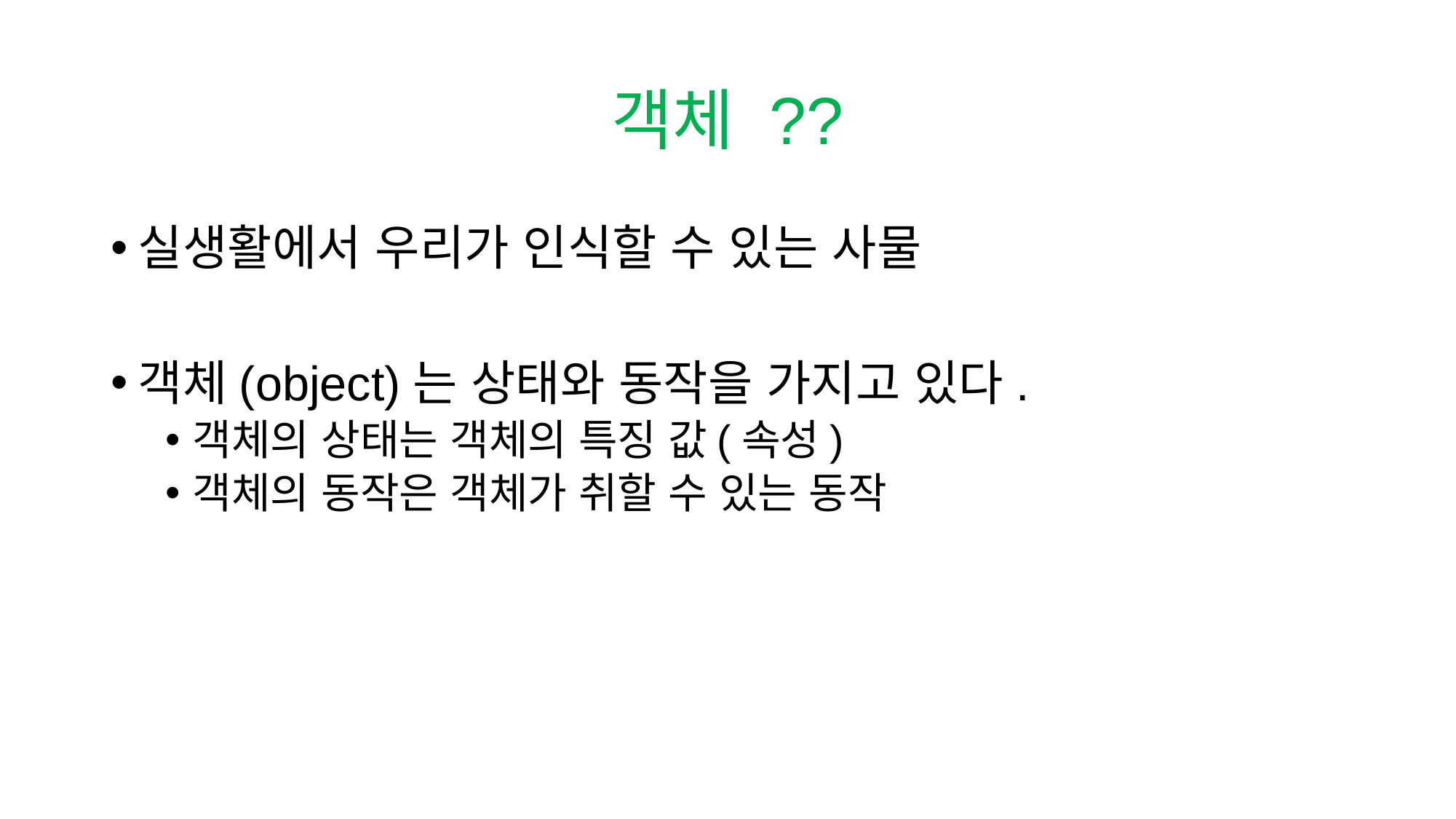

# 객체 ??
실생활에서 우리가 인식할 수 있는 사물

객체(object)는 상태와 동작을 가지고 있다.
객체의 상태는 객체의 특징 값(속성)
객체의 동작은 객체가 취할 수 있는 동작